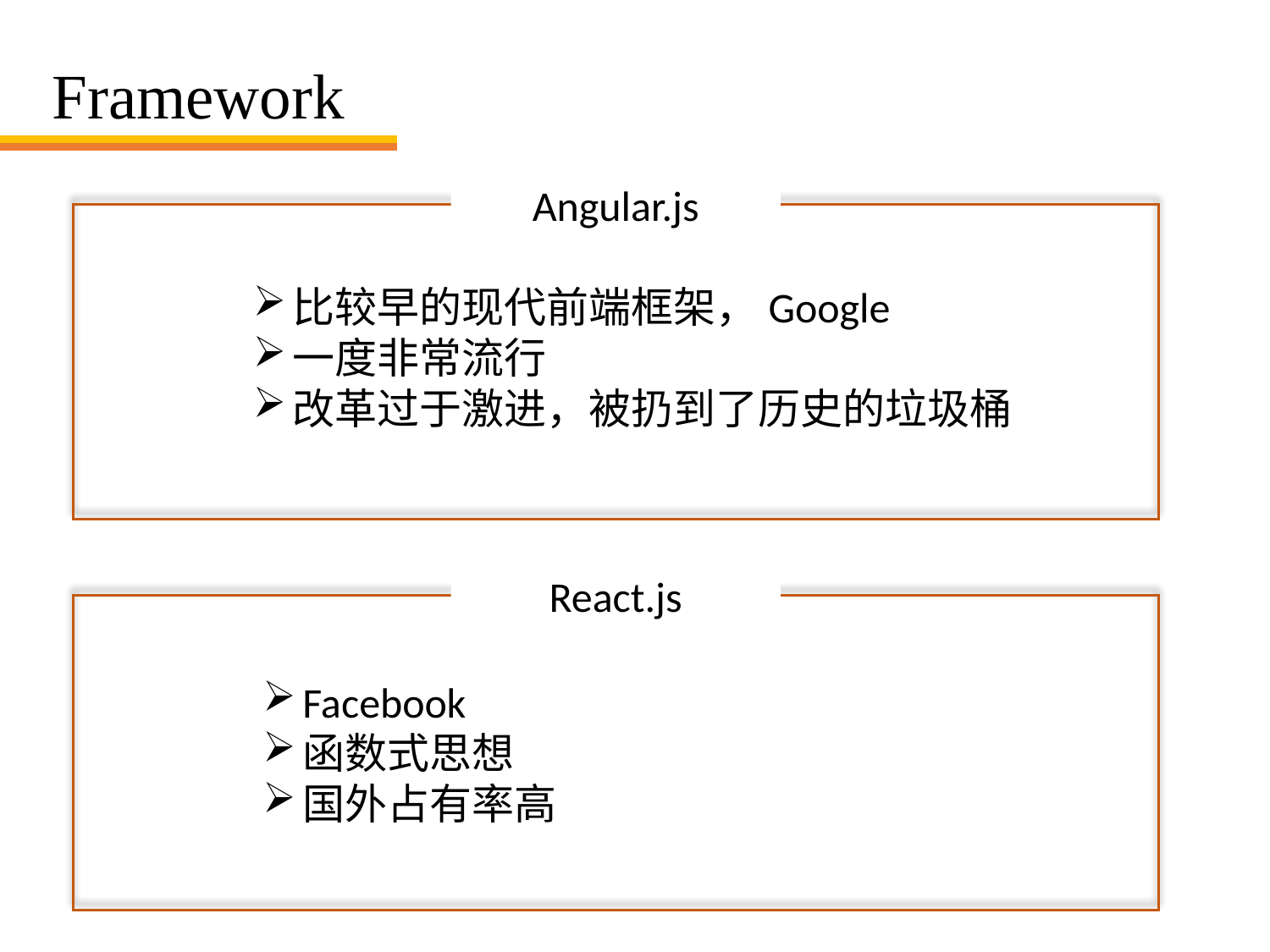

# Framework
Angular.js

比较早的现代前端框架，Google
一度非常流行
改革过于激进，被扔到了历史的垃圾桶

React.js

Facebook
函数式思想
国外占有率高